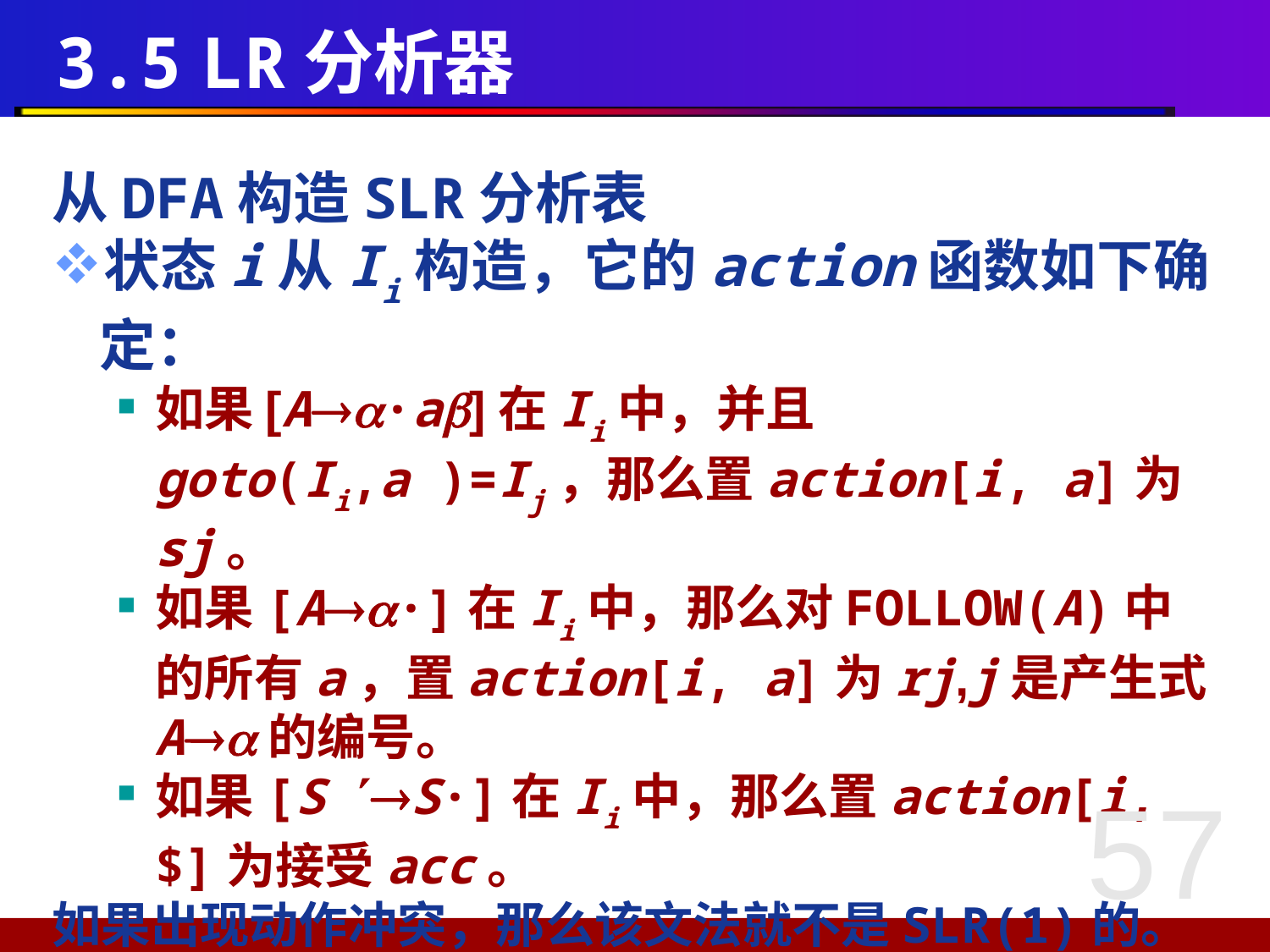

# 3.5 LR分析器
从DFA构造SLR分析表
状态i从Ii构造，它的action函数如下确定：
如果[A→α·aβ]在Ii中，并且goto(Ii,a )=Ij，那么置action[i, a]为sj。
如果[A→α·]在Ii中，那么对FOLLOW(A)中的所有a，置action[i, a]为rj,j是产生式A→α的编号。
如果[S ′→S·]在Ii中，那么置action[i, $]为接受acc。
如果出现动作冲突，那么该文法就不是SLR(1)的。
57